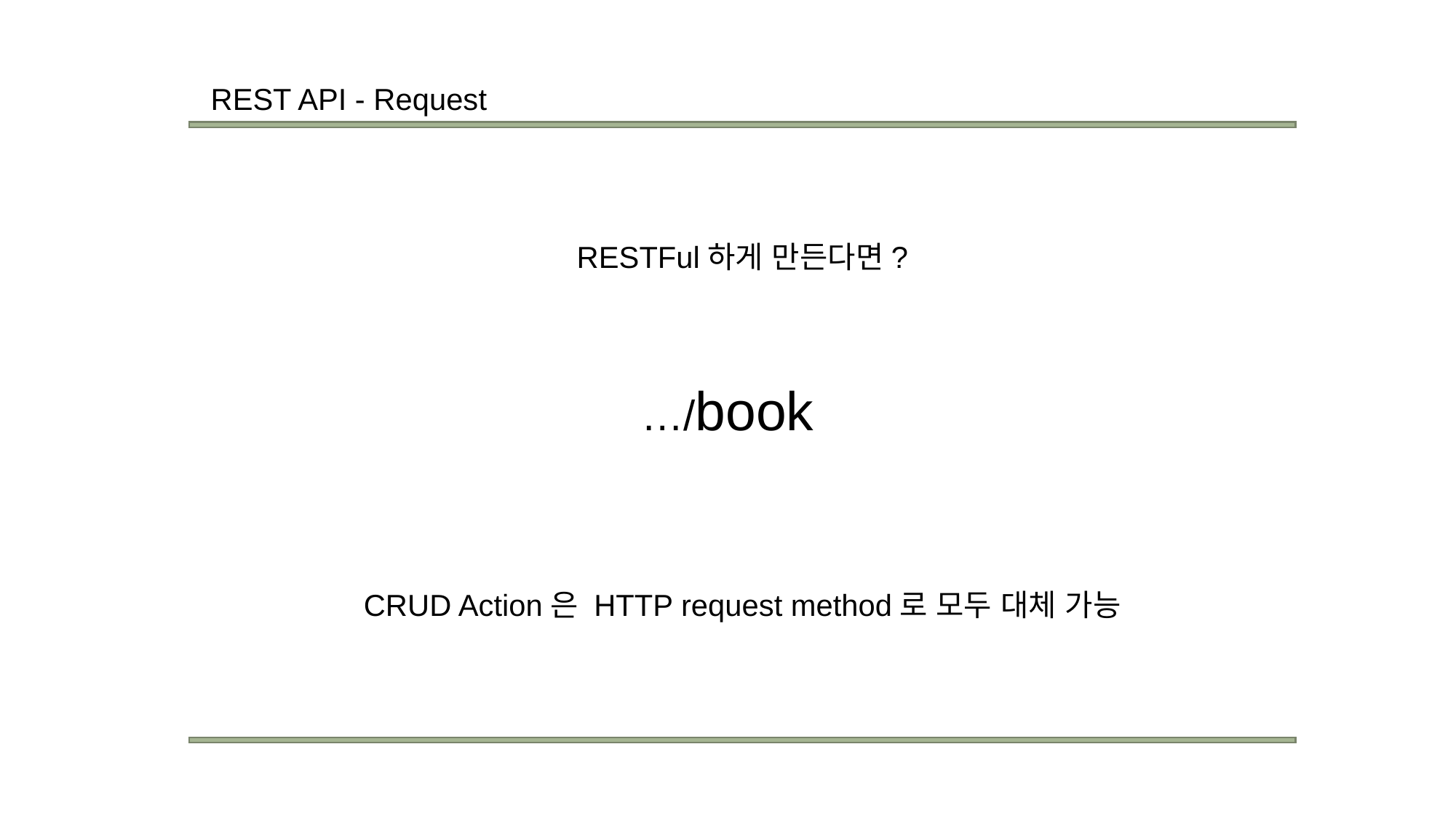

REST API - Request

RESTFul하게 만든다면?
…/book
CRUD Action은 HTTP request method로 모두 대체 가능